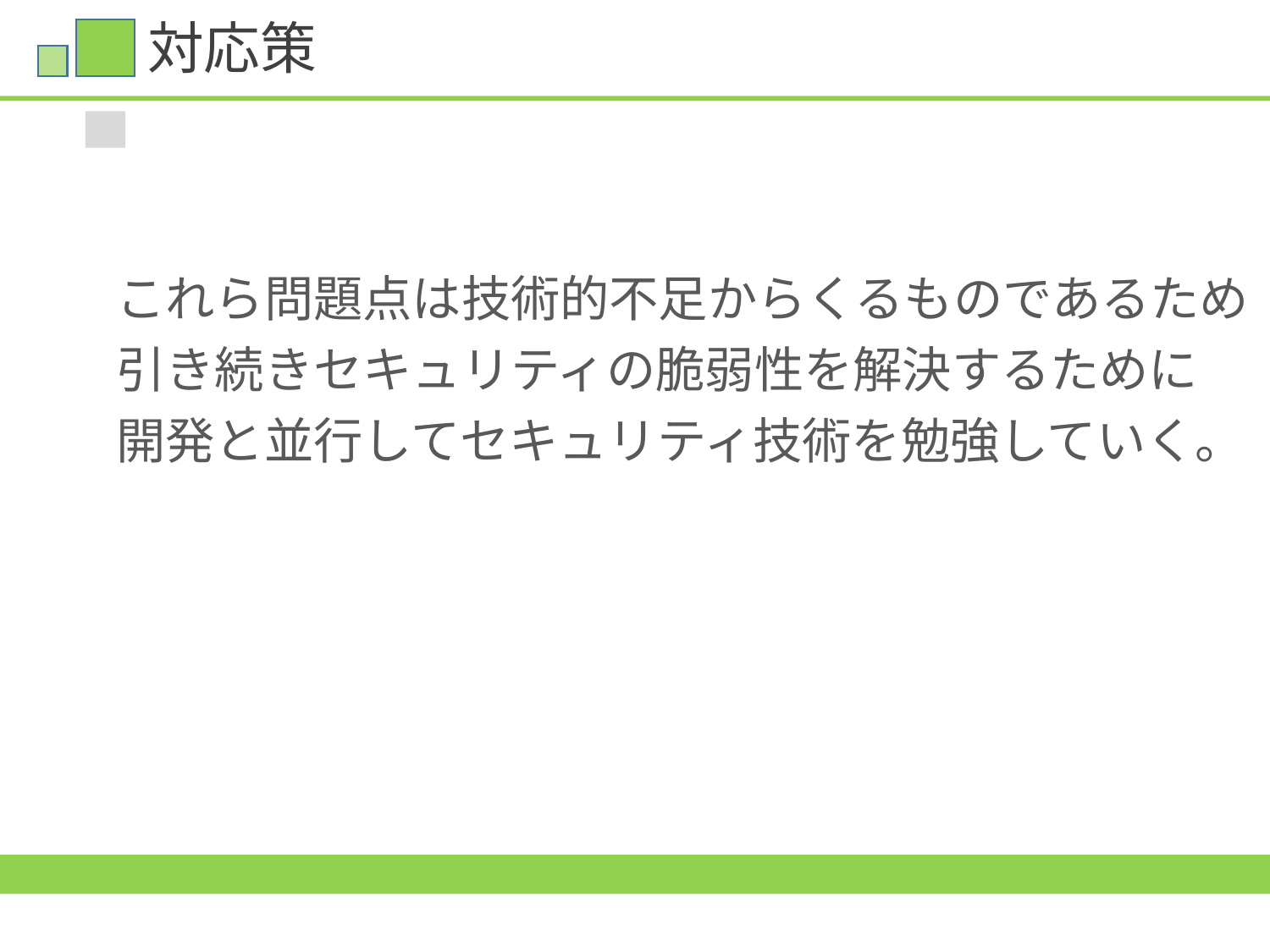

# 対応策

これら問題点は技術的不足からくるものであるため
引き続きセキュリティの脆弱性を解決するために
開発と並行してセキュリティ技術を勉強していく。